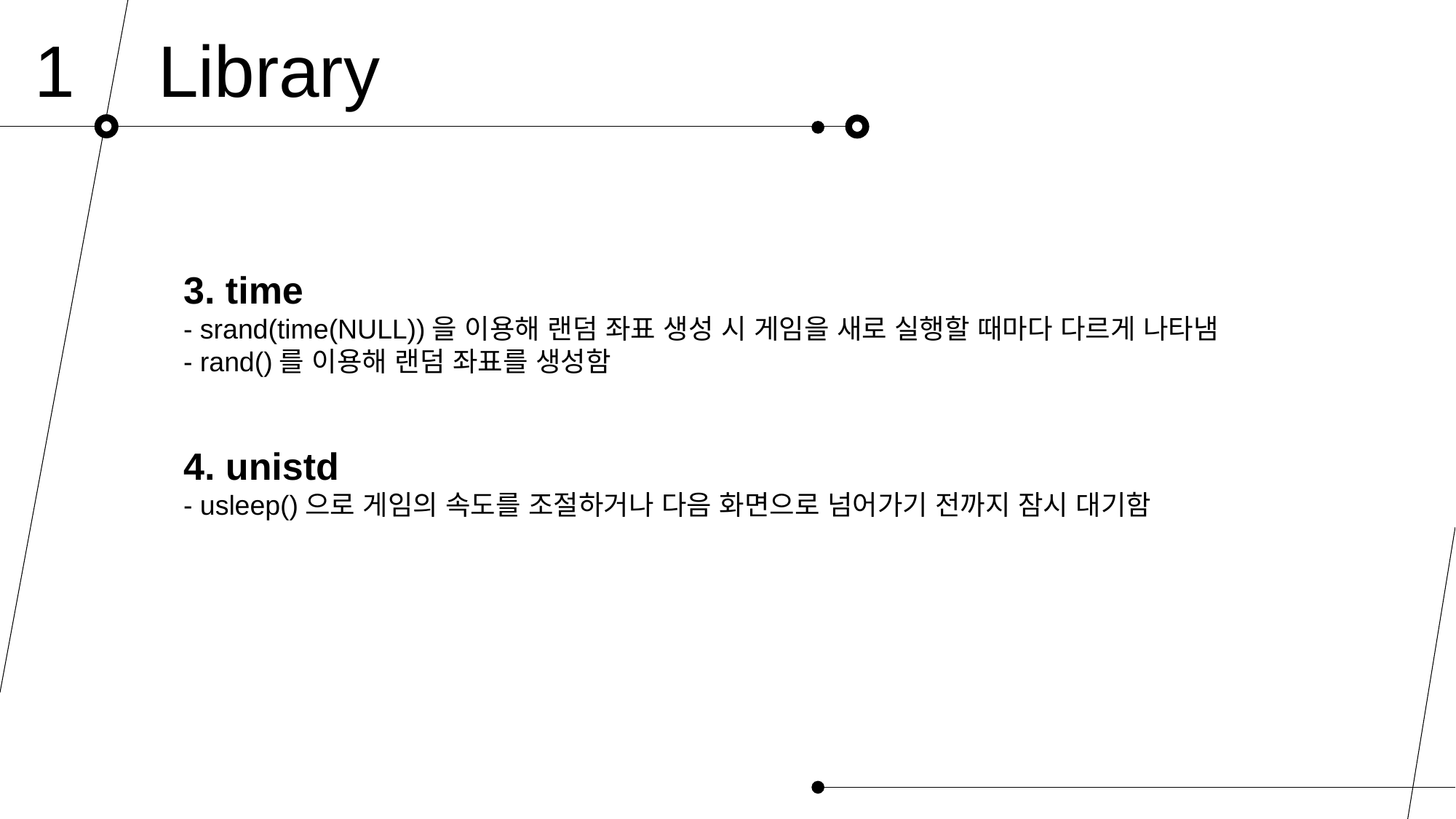

Library
1
3. time
- srand(time(NULL))을 이용해 랜덤 좌표 생성 시 게임을 새로 실행할 때마다 다르게 나타냄
- rand()를 이용해 랜덤 좌표를 생성함

4. unistd
- usleep()으로 게임의 속도를 조절하거나 다음 화면으로 넘어가기 전까지 잠시 대기함